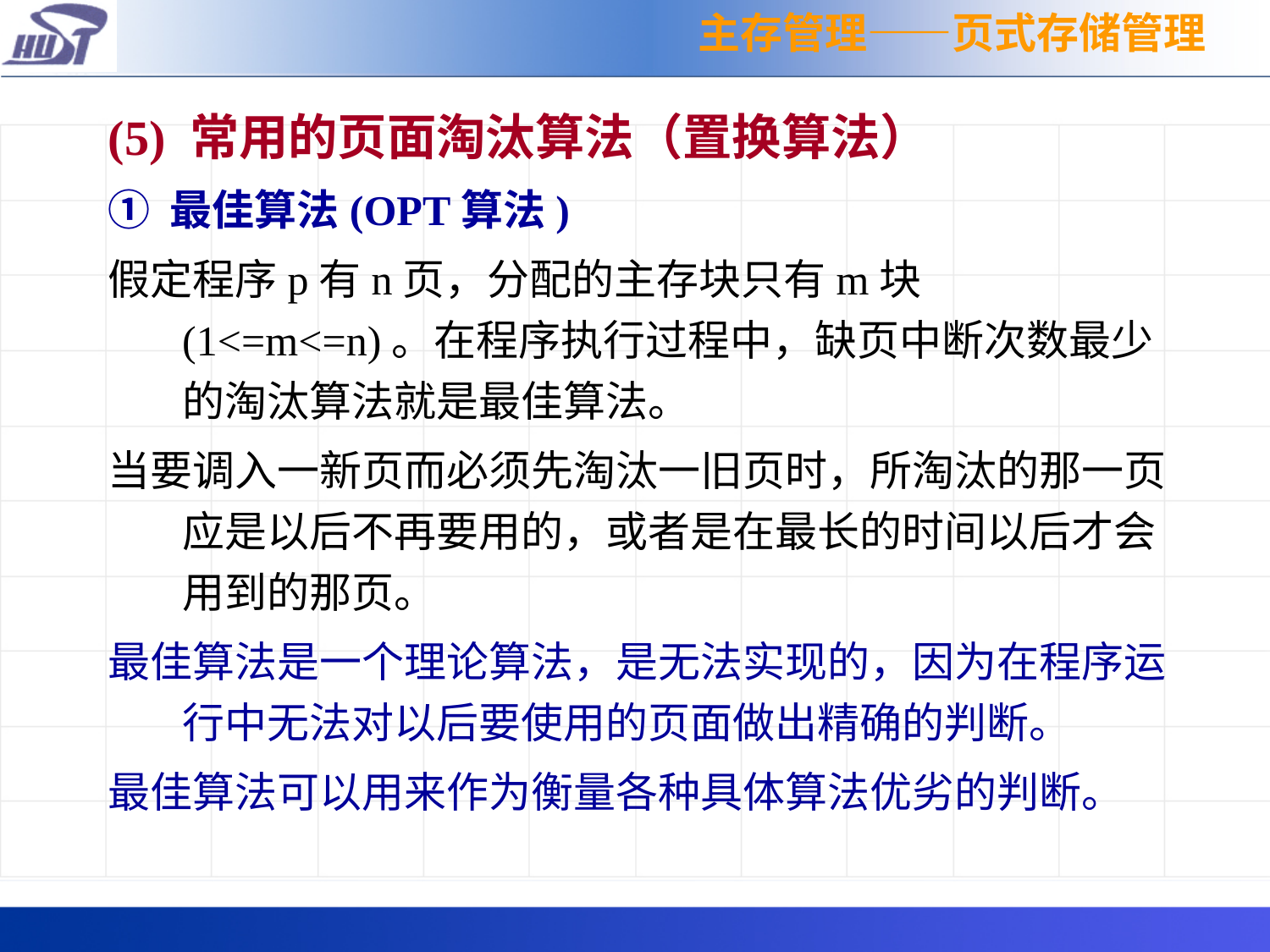

主存管理——页式存储管理
(5) 常用的页面淘汰算法（置换算法）
① 最佳算法(OPT算法)
假定程序p有n页，分配的主存块只有m块(1<=m<=n)。在程序执行过程中，缺页中断次数最少的淘汰算法就是最佳算法。
当要调入一新页而必须先淘汰一旧页时，所淘汰的那一页应是以后不再要用的，或者是在最长的时间以后才会用到的那页。
最佳算法是一个理论算法，是无法实现的，因为在程序运行中无法对以后要使用的页面做出精确的判断。
最佳算法可以用来作为衡量各种具体算法优劣的判断。